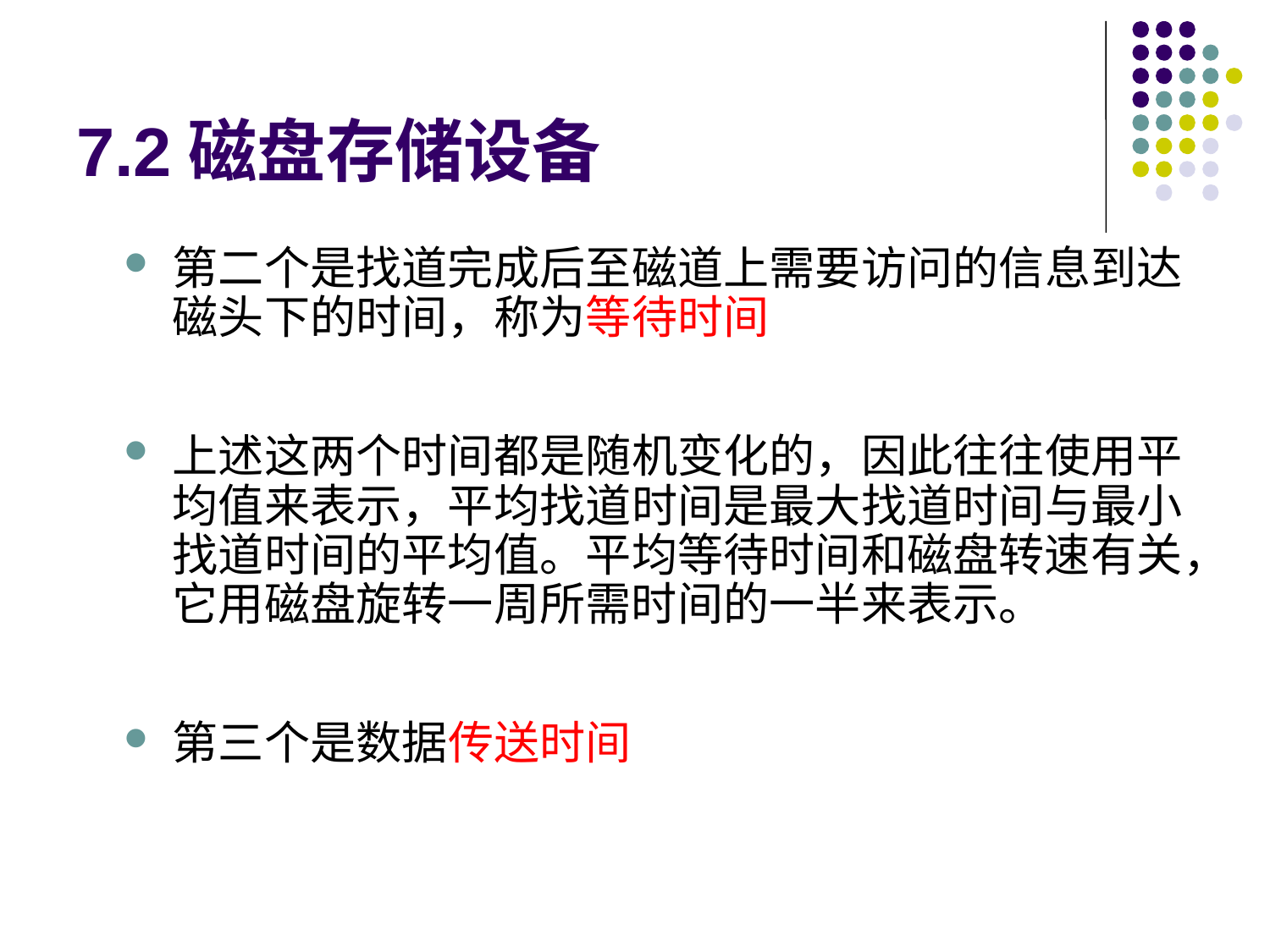

# 7.2磁盘存储设备
第二个是找道完成后至磁道上需要访问的信息到达磁头下的时间，称为等待时间

上述这两个时间都是随机变化的，因此往往使用平均值来表示，平均找道时间是最大找道时间与最小找道时间的平均值。平均等待时间和磁盘转速有关，它用磁盘旋转一周所需时间的一半来表示。

第三个是数据传送时间

29